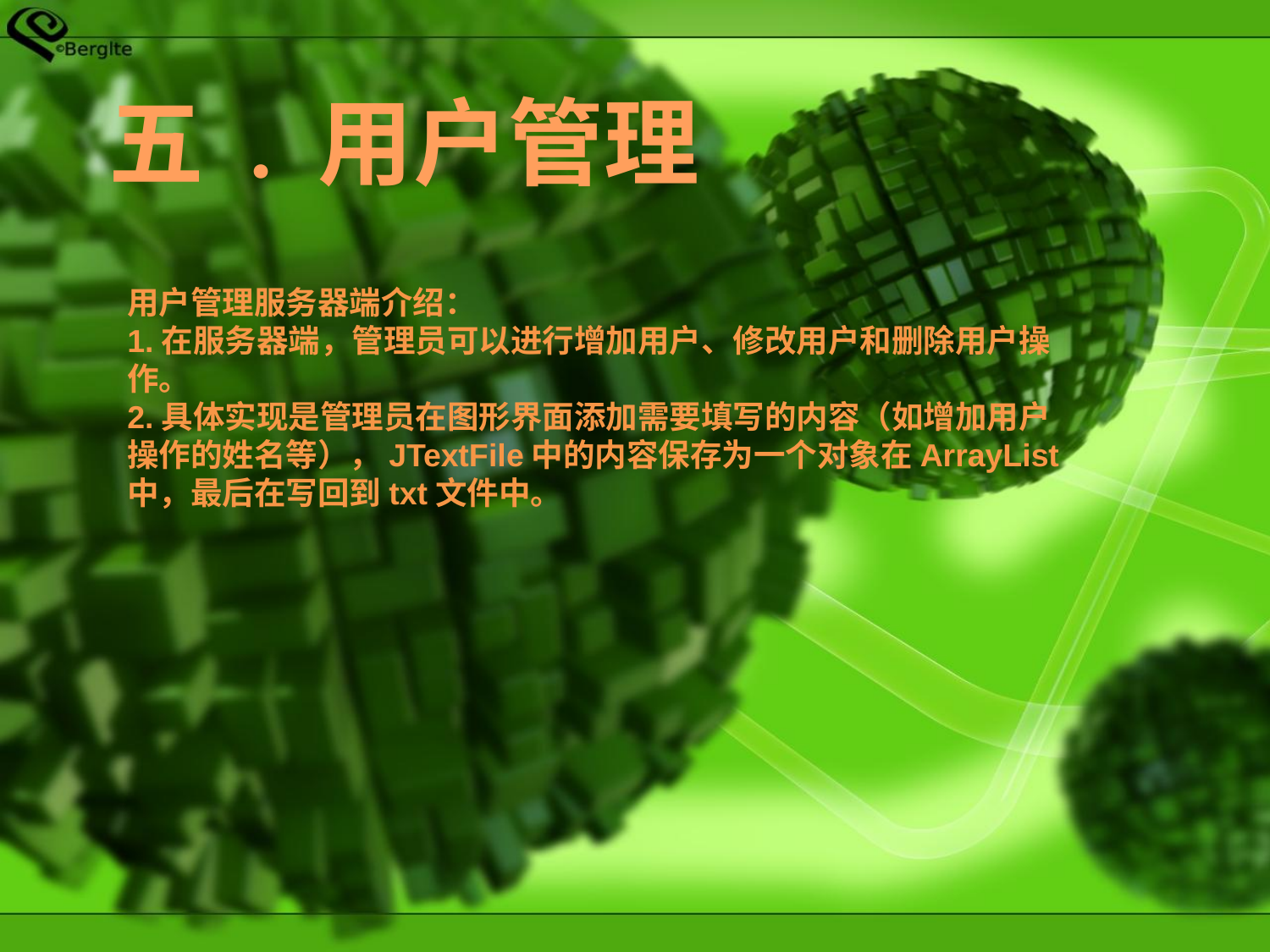

五 . 用户管理
用户管理服务器端介绍：
1.在服务器端，管理员可以进行增加用户、修改用户和删除用户操作。
2.具体实现是管理员在图形界面添加需要填写的内容（如增加用户操作的姓名等），JTextFile中的内容保存为一个对象在ArrayList中，最后在写回到txt文件中。